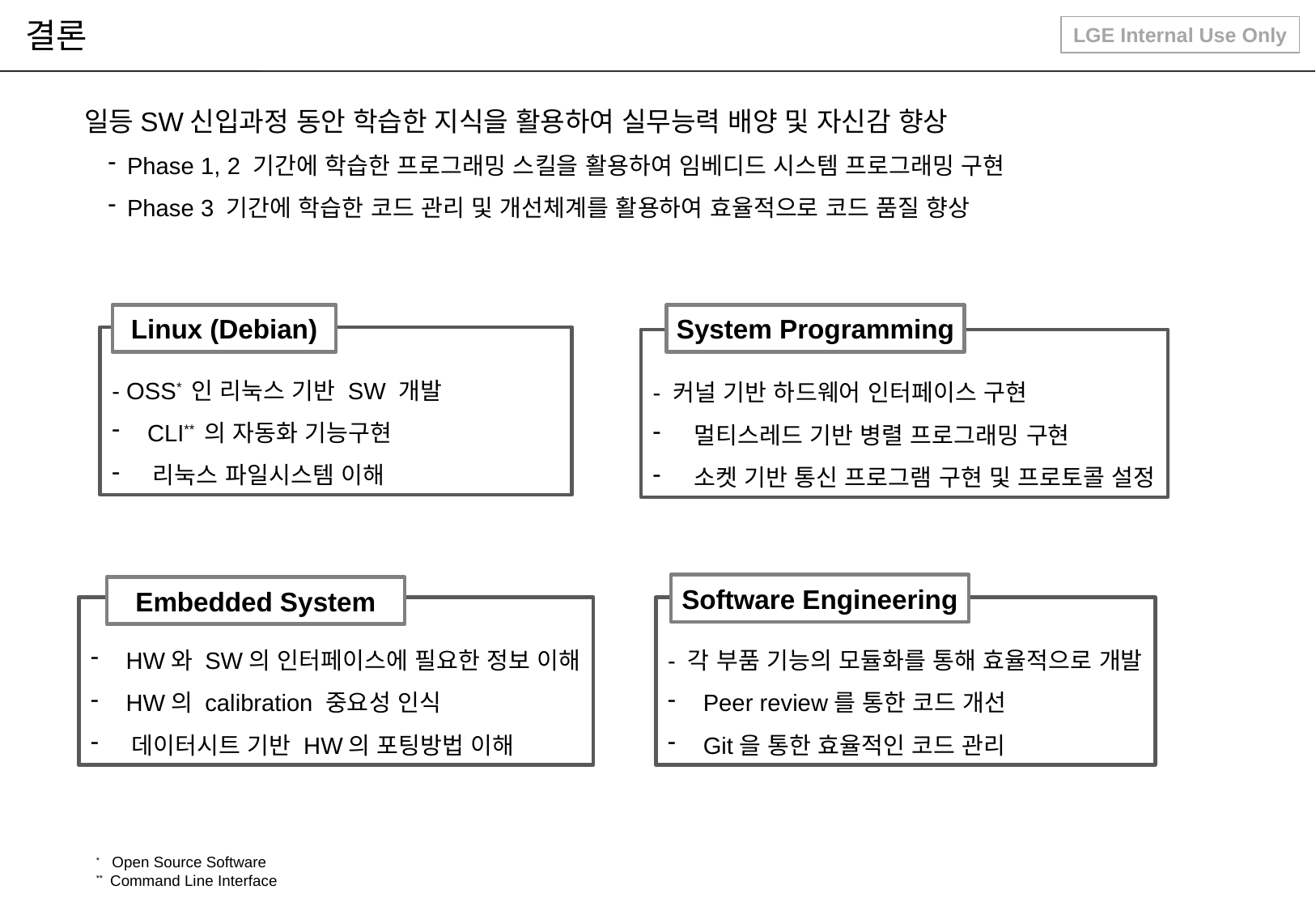

# 결론
일등SW신입과정 동안 학습한 지식을 활용하여 실무능력 배양 및 자신감 향상
 Phase 1, 2 기간에 학습한 프로그래밍 스킬을 활용하여 임베디드 시스템 프로그래밍 구현
 Phase 3 기간에 학습한 코드 관리 및 개선체계를 활용하여 효율적으로 코드 품질 향상
Linux (Debian)
System Programming

- 커널 기반 하드웨어 인터페이스 구현
 멀티스레드 기반 병렬 프로그래밍 구현
 소켓 기반 통신 프로그램 구현 및 프로토콜 설정

- OSS* 인 리눅스 기반 SW 개발
 CLI** 의 자동화 기능구현
 리눅스 파일시스템 이해
Software Engineering
Embedded System

 HW와 SW의 인터페이스에 필요한 정보 이해
 HW의 calibration 중요성 인식
 데이터시트 기반 HW의 포팅방법 이해

- 각 부품 기능의 모듈화를 통해 효율적으로 개발
 Peer review를 통한 코드 개선
 Git을 통한 효율적인 코드 관리
*   Open Source Software
**   Command Line Interface